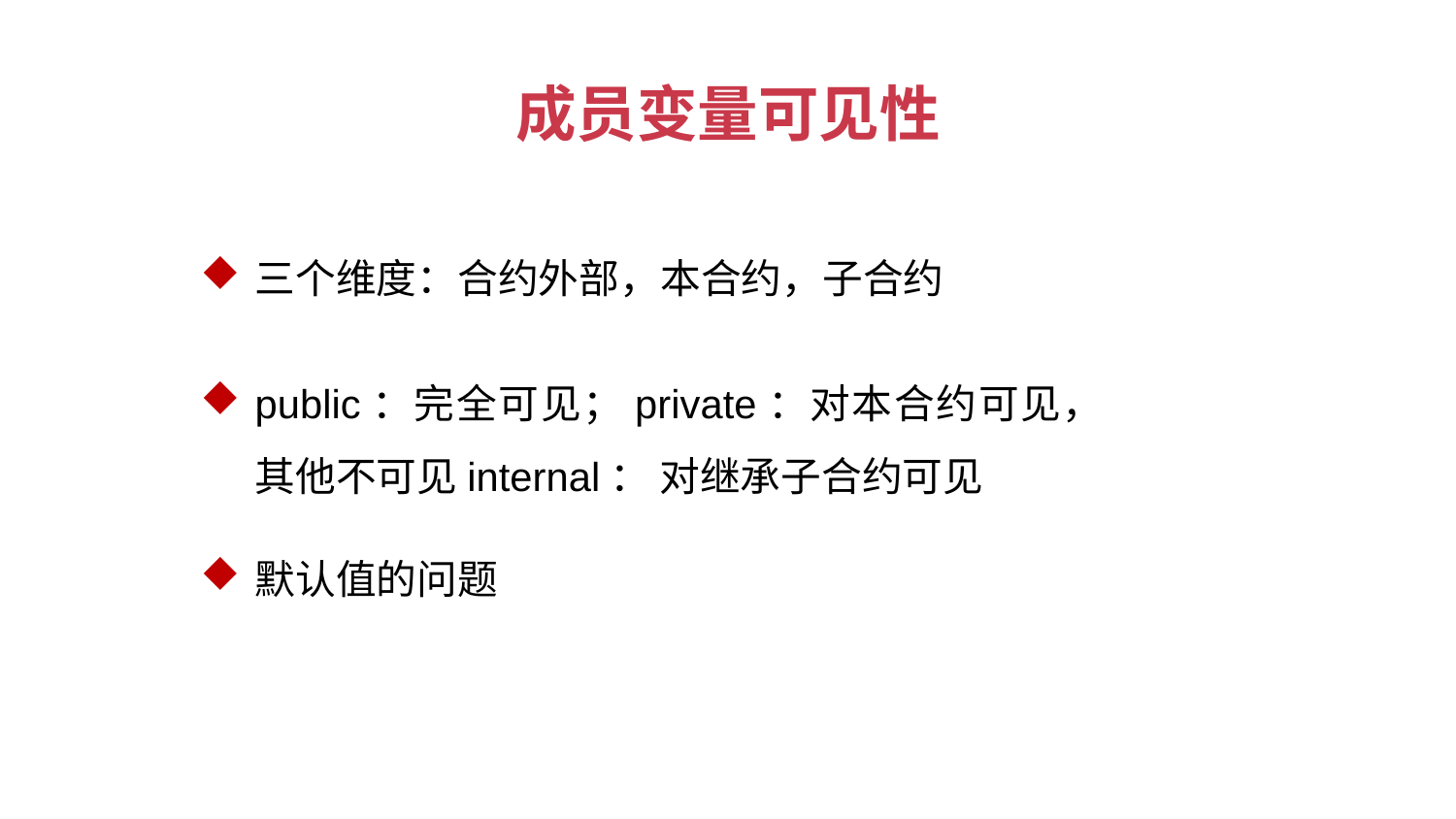

成员变量可见性
三个维度：合约外部，本合约，子合约
public：完全可见；private：对本合约可见，其他不可见internal： 对继承子合约可见
默认值的问题